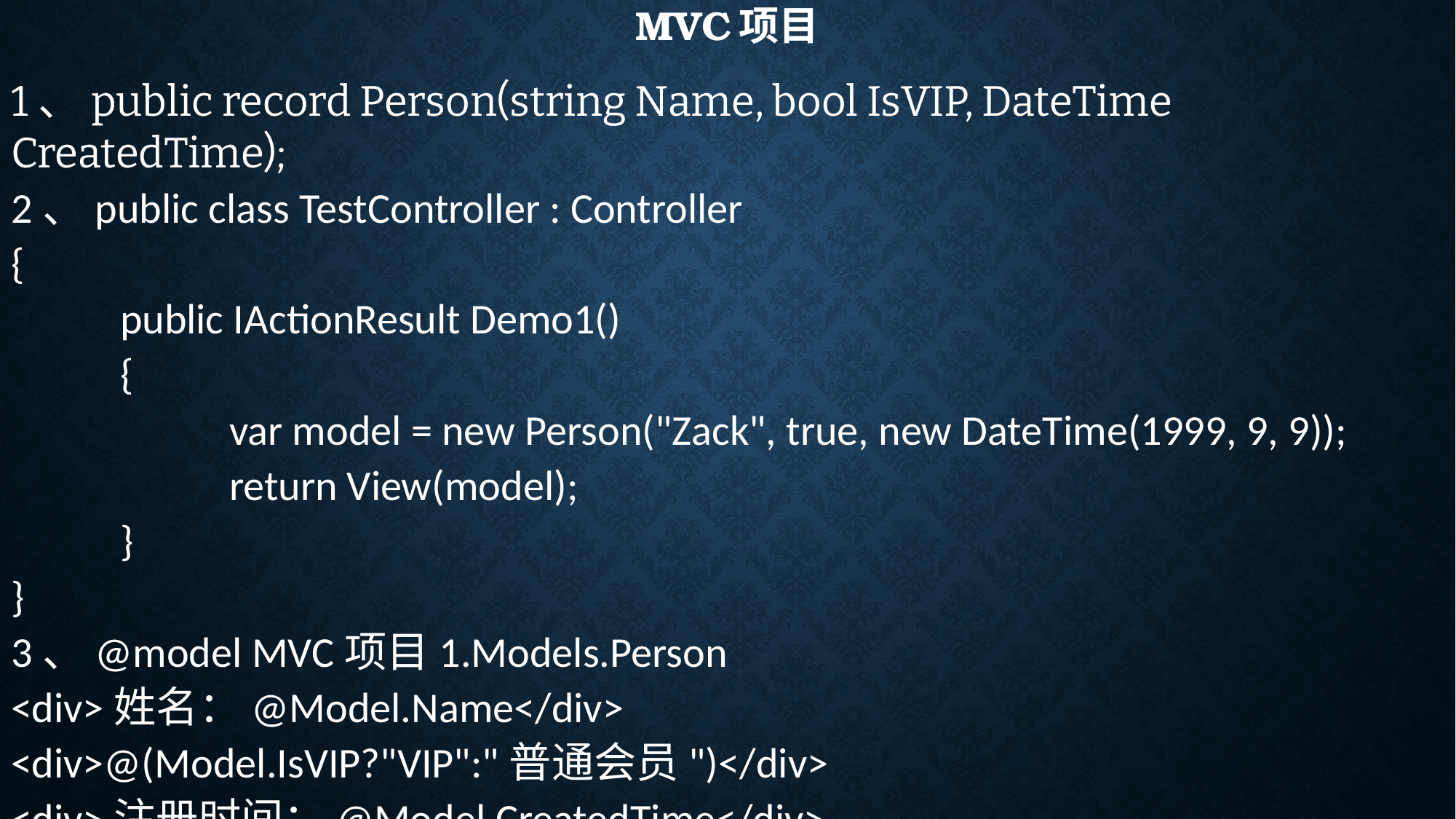

# MVC项目
1、public record Person(string Name, bool IsVIP, DateTime CreatedTime);
2、public class TestController : Controller
{
	public IActionResult Demo1()
	{
		var model = new Person("Zack", true, new DateTime(1999, 9, 9));
		return View(model);
	}
}
3、@model MVC项目1.Models.Person
<div>姓名：@Model.Name</div>
<div>@(Model.IsVIP?"VIP":"普通会员")</div>
<div>注册时间：@Model.CreatedTime</div>